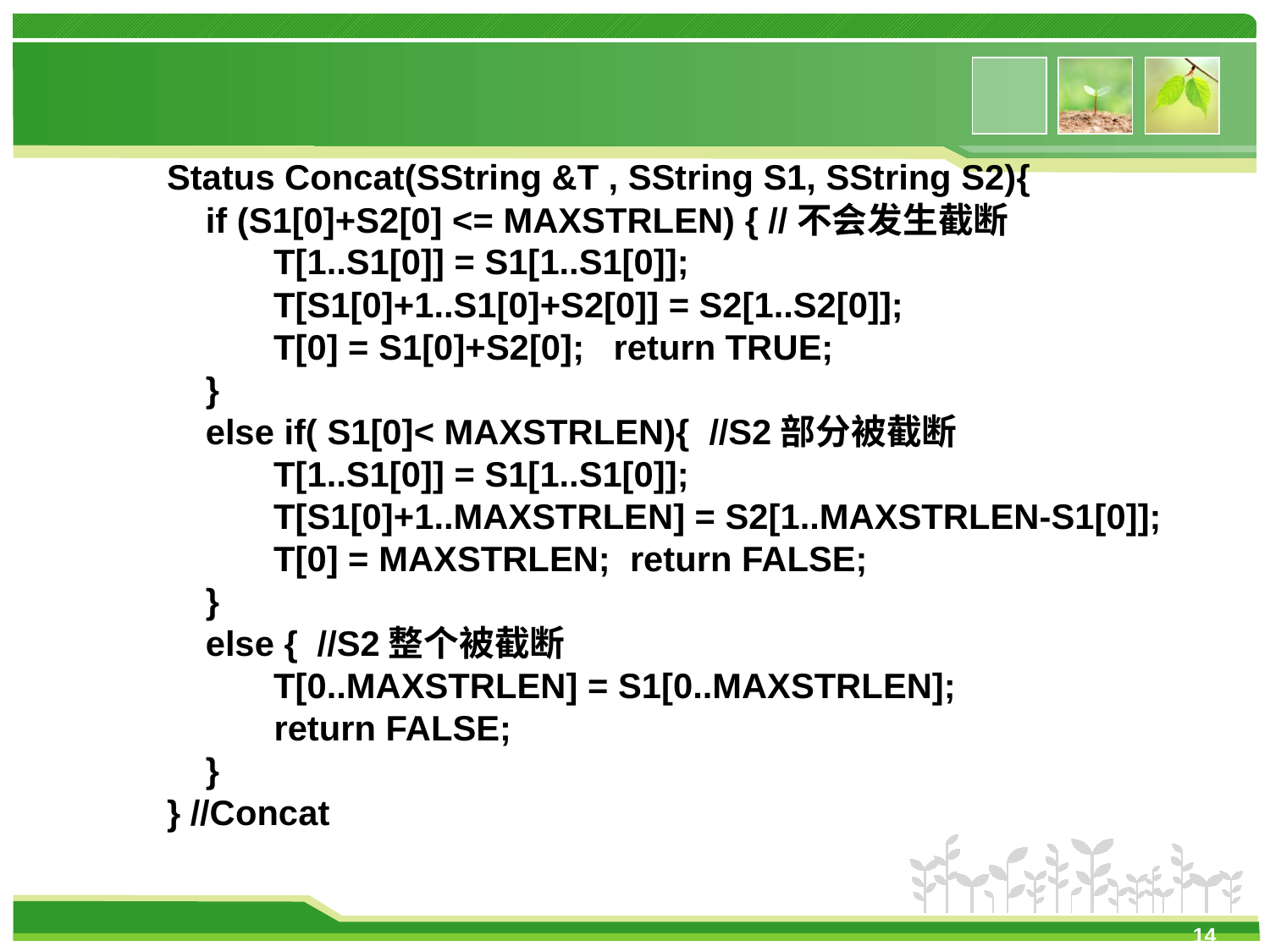

#
Status Concat(SString &T , SString S1, SString S2){
    if (S1[0]+S2[0] <= MAXSTRLEN) { //不会发生截断
	   T[1..S1[0]] = S1[1..S1[0]];
	   T[S1[0]+1..S1[0]+S2[0]] = S2[1..S2[0]];
	   T[0] = S1[0]+S2[0];   return TRUE;
    }
    else if( S1[0]< MAXSTRLEN){  //S2部分被截断
 	   T[1..S1[0]] = S1[1..S1[0]];
	   T[S1[0]+1..MAXSTRLEN] = S2[1..MAXSTRLEN-S1[0]];
 	   T[0] = MAXSTRLEN;  return FALSE;
    }
    else {  //S2整个被截断
	   T[0..MAXSTRLEN] = S1[0..MAXSTRLEN];
           return FALSE;
    }
} //Concat
14